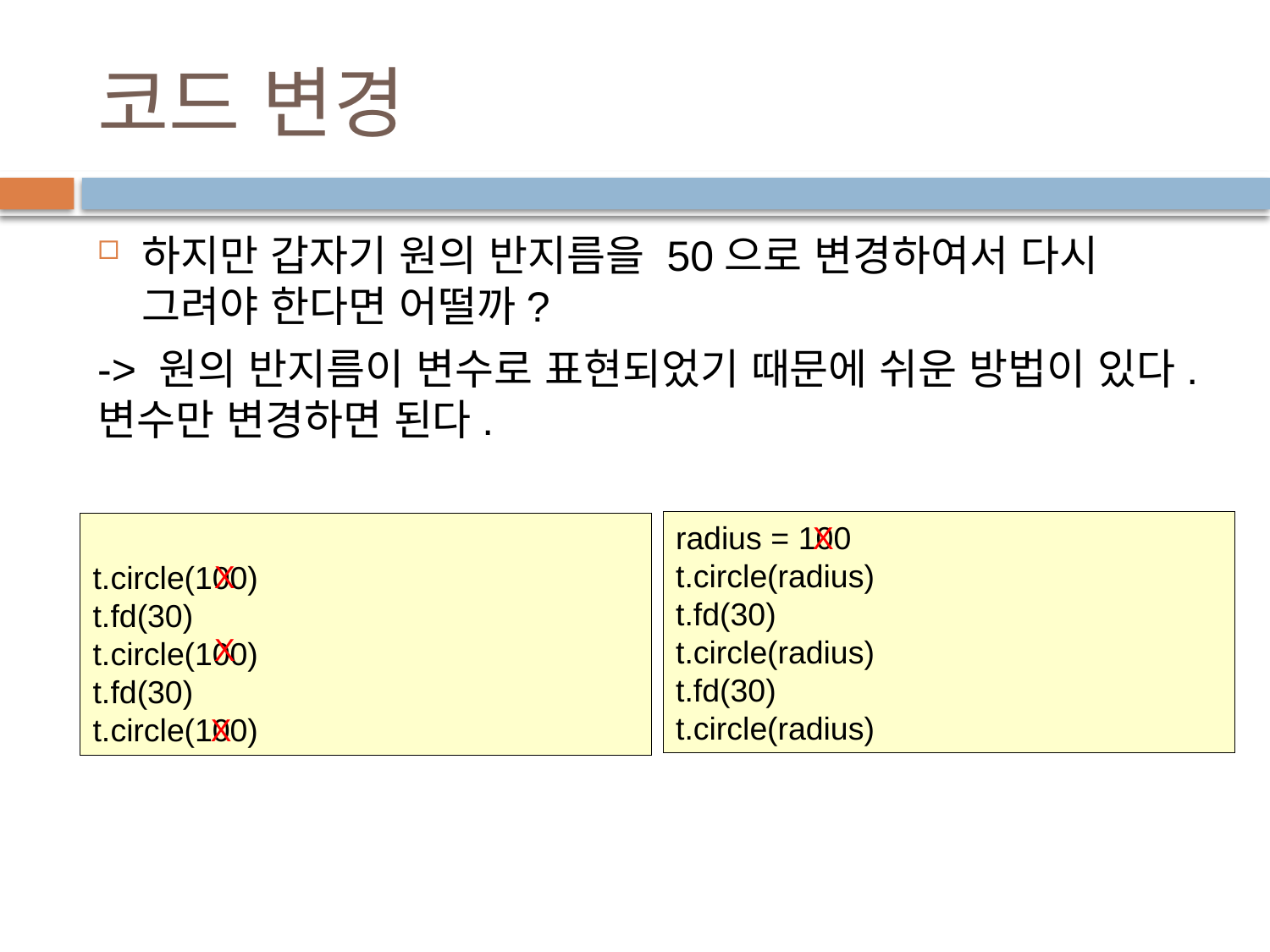

# 코드 변경
하지만 갑자기 원의 반지름을 50으로 변경하여서 다시 그려야 한다면 어떨까?
-> 원의 반지름이 변수로 표현되었기 때문에 쉬운 방법이 있다. 변수만 변경하면 된다.
radius = 100
t.circle(radius)
t.fd(30)
t.circle(radius)
t.fd(30)
t.circle(radius)
X

t.circle(100)
t.fd(30)
t.circle(100)
t.fd(30)
t.circle(100)
X
X
X